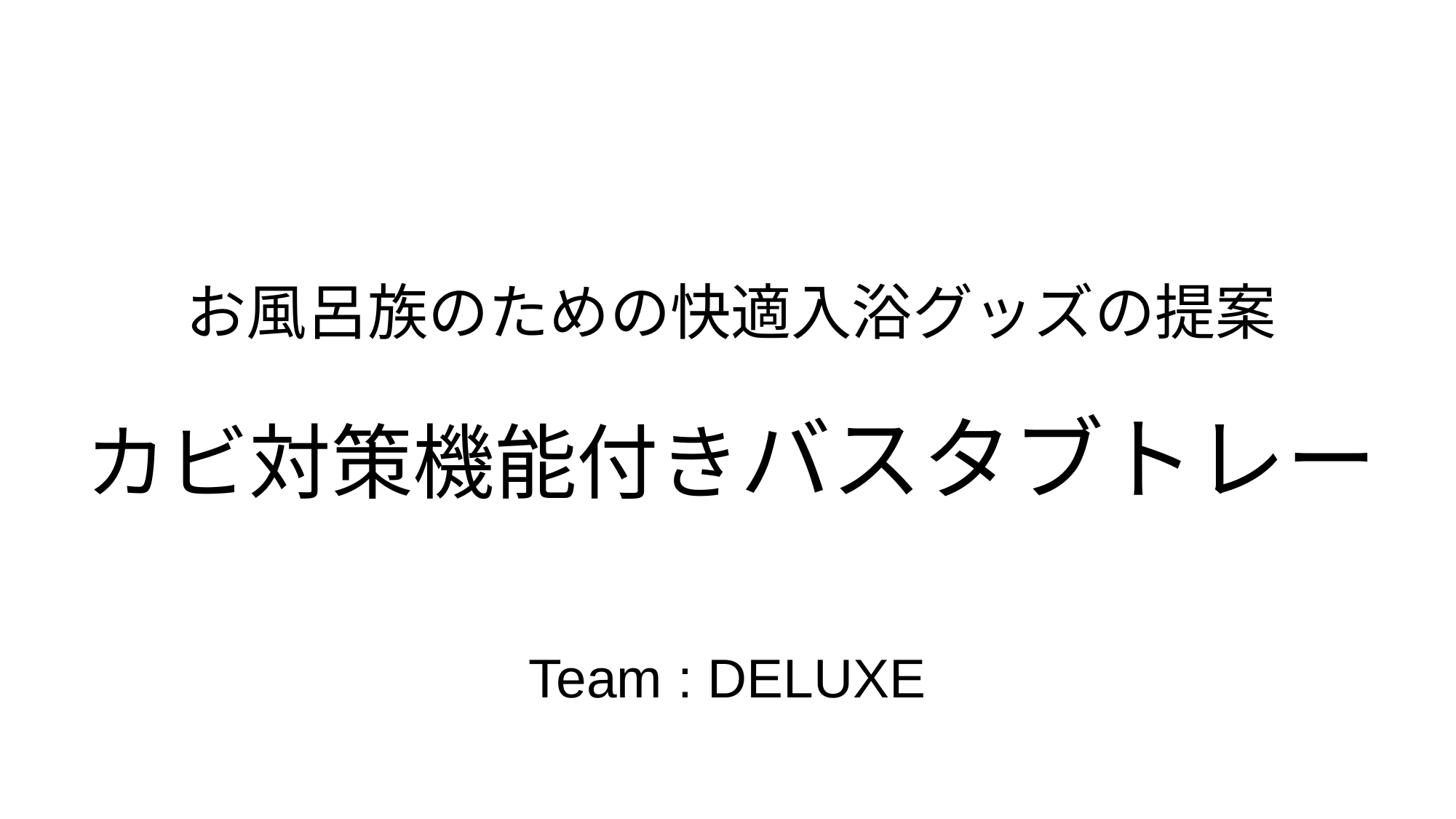

# お風呂族のための快適入浴グッズの提案 カビ対策機能付きバスタブトレー
Team : DELUXE